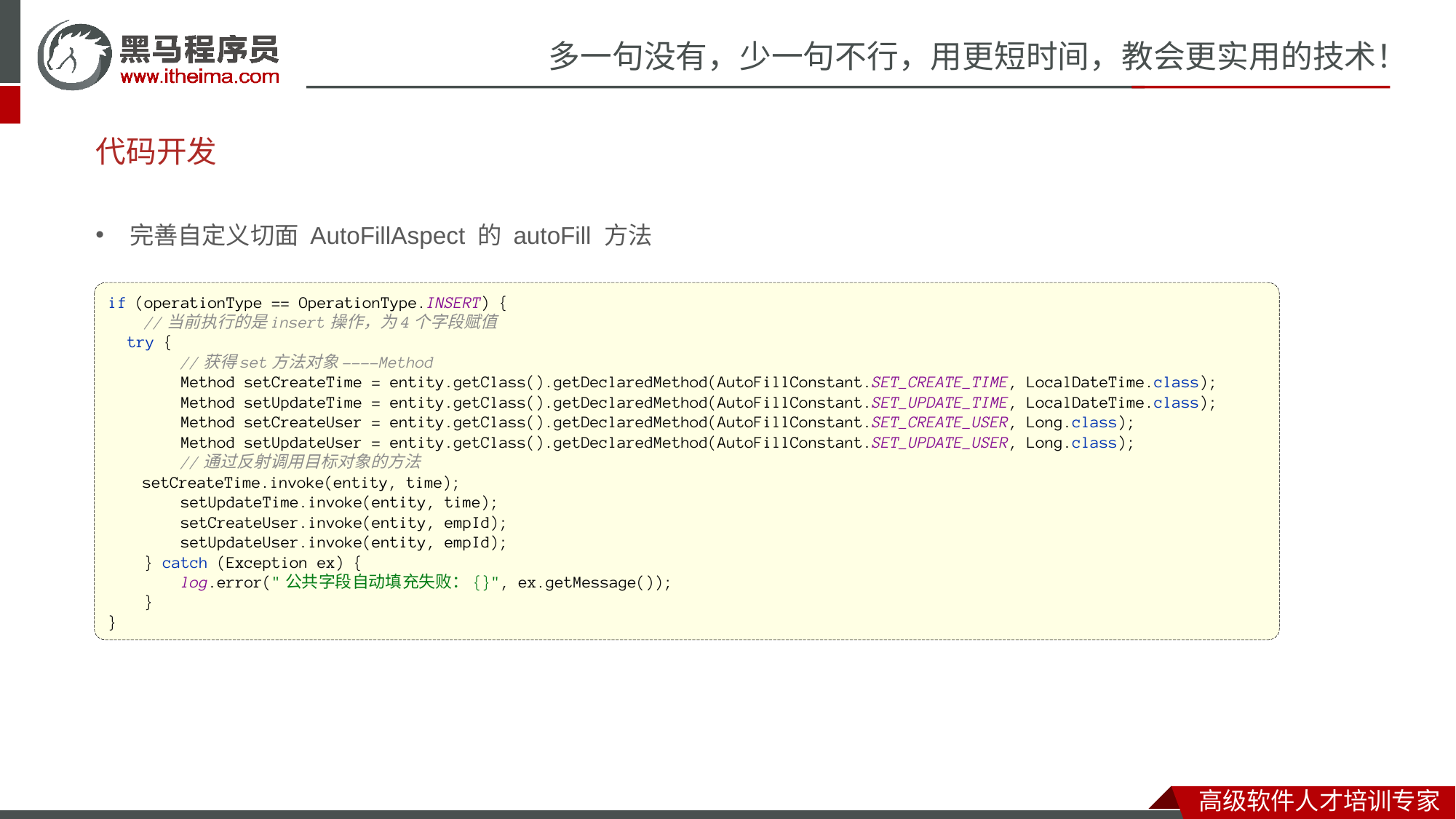

# 代码开发
完善自定义切面 AutoFillAspect 的 autoFill 方法
if (operationType == OperationType.INSERT) {
    //当前执行的是insert操作，为4个字段赋值
    try {
        //获得set方法对象----Method
        Method setCreateTime = entity.getClass().getDeclaredMethod(AutoFillConstant.SET_CREATE_TIME, LocalDateTime.class);
        Method setUpdateTime = entity.getClass().getDeclaredMethod(AutoFillConstant.SET_UPDATE_TIME, LocalDateTime.class);
        Method setCreateUser = entity.getClass().getDeclaredMethod(AutoFillConstant.SET_CREATE_USER, Long.class);
        Method setUpdateUser = entity.getClass().getDeclaredMethod(AutoFillConstant.SET_UPDATE_USER, Long.class);
        //通过反射调用目标对象的方法
        setCreateTime.invoke(entity, time);
        setUpdateTime.invoke(entity, time);
        setCreateUser.invoke(entity, empId);
        setUpdateUser.invoke(entity, empId);
    } catch (Exception ex) {
        log.error("公共字段自动填充失败：{}", ex.getMessage());
    }
}